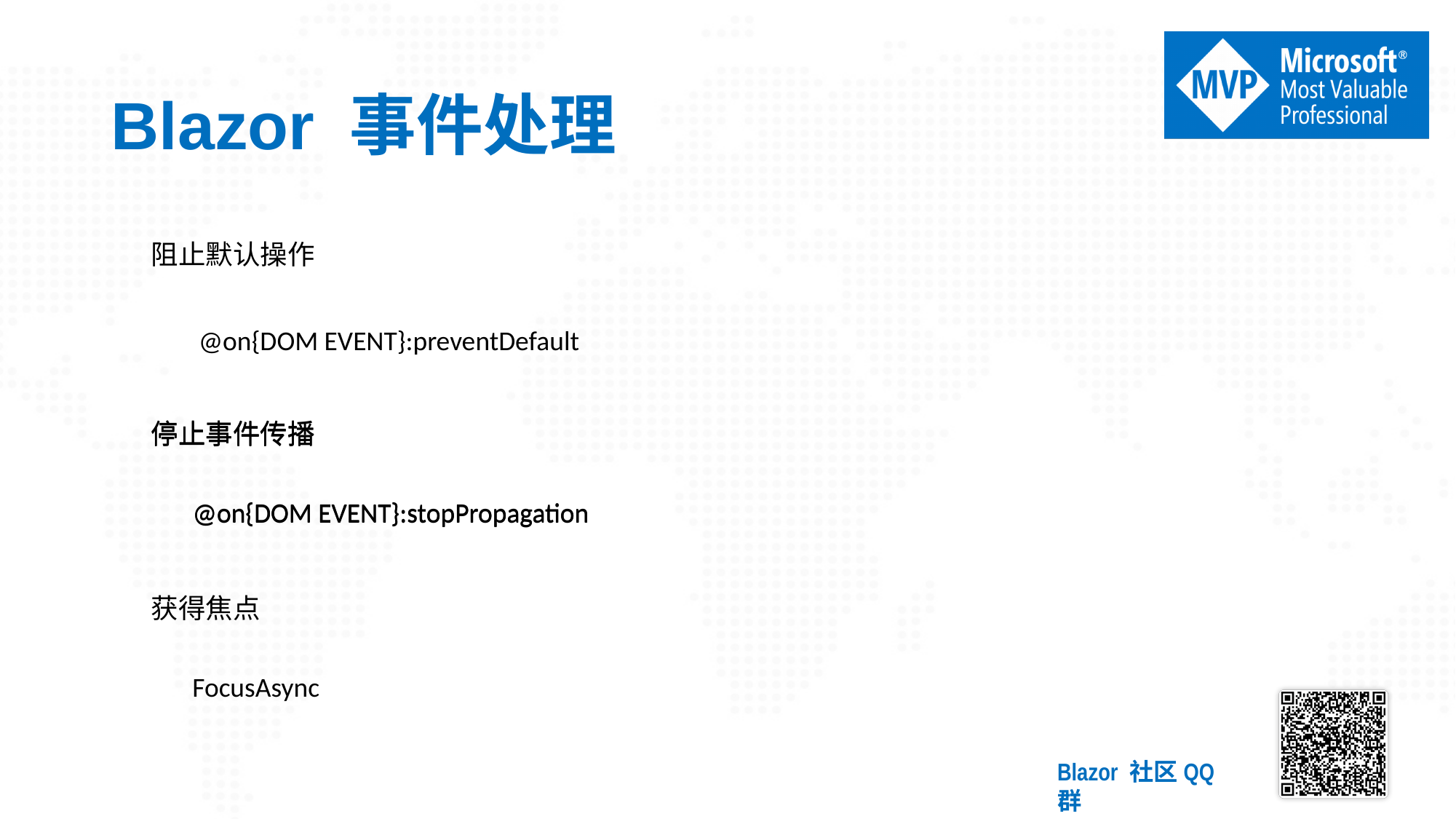

# Blazor 事件处理
阻止默认操作
 @on{DOM EVENT}:preventDefault
停止事件传播
停止事件传播
@on{DOM EVENT}:stopPropagation
@on{DOM EVENT}:stopPropagation
获得焦点
FocusAsync